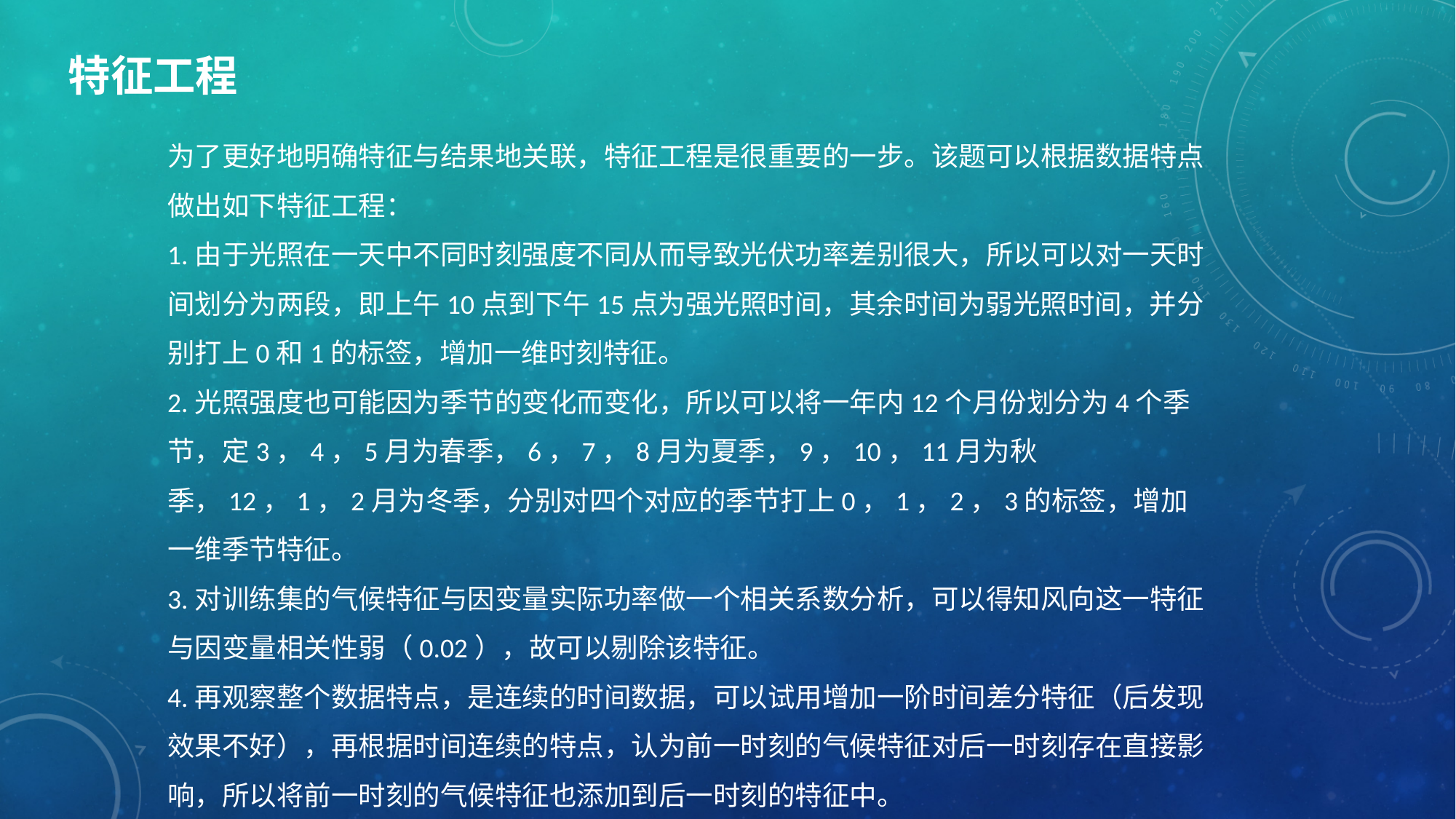

# 特征工程
为了更好地明确特征与结果地关联，特征工程是很重要的一步。该题可以根据数据特点做出如下特征工程：
1.由于光照在一天中不同时刻强度不同从而导致光伏功率差别很大，所以可以对一天时间划分为两段，即上午10点到下午15点为强光照时间，其余时间为弱光照时间，并分别打上0和1的标签，增加一维时刻特征。
2.光照强度也可能因为季节的变化而变化，所以可以将一年内12个月份划分为4个季节，定3，4，5月为春季，6，7，8月为夏季，9，10，11月为秋季，12，1，2月为冬季，分别对四个对应的季节打上0，1，2，3的标签，增加一维季节特征。
3.对训练集的气候特征与因变量实际功率做一个相关系数分析，可以得知风向这一特征与因变量相关性弱（0.02），故可以剔除该特征。
4.再观察整个数据特点，是连续的时间数据，可以试用增加一阶时间差分特征（后发现效果不好），再根据时间连续的特点，认为前一时刻的气候特征对后一时刻存在直接影响，所以将前一时刻的气候特征也添加到后一时刻的特征中。